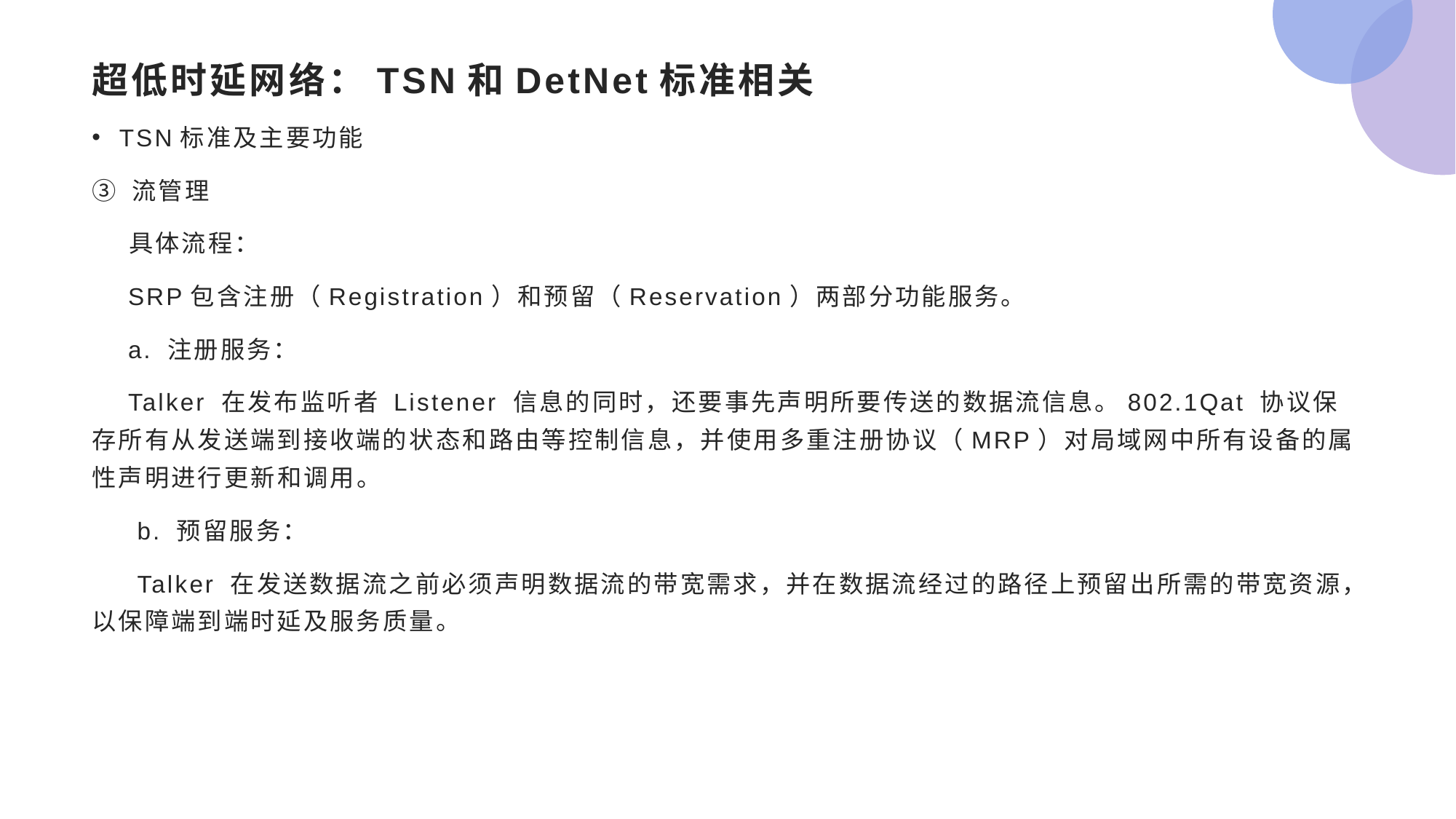

# 超低时延网络：TSN和DetNet标准相关
TSN标准及主要功能
③ 流管理
    具体流程：
    SRP包含注册（Registration）和预留（Reservation）两部分功能服务。
    a. 注册服务：
    Talker 在发布监听者 Listener 信息的同时，还要事先声明所要传送的数据流信息。802.1Qat 协议保存所有从发送端到接收端的状态和路由等控制信息，并使用多重注册协议（MRP）对局域网中所有设备的属性声明进行更新和调用。
     b. 预留服务：
     Talker 在发送数据流之前必须声明数据流的带宽需求，并在数据流经过的路径上预留出所需的带宽资源，以保障端到端时延及服务质量。